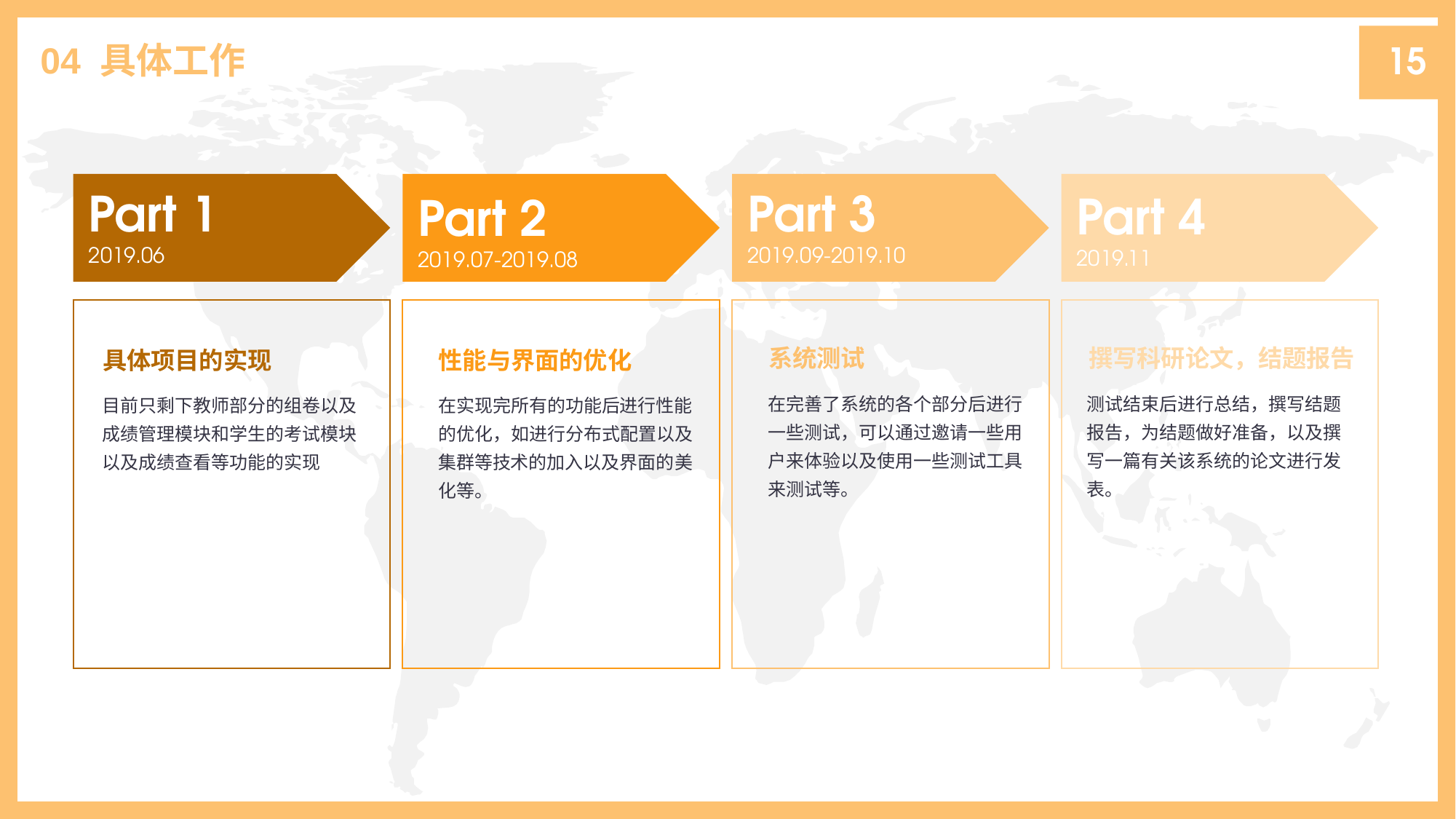

15
04 具体工作

Part 1
2019.06
Part 3
2019.09-2019.10
Part 4
2019.11
Part 2
2019.07-2019.08

系统测试
撰写科研论文，结题报告
具体项目的实现
性能与界面的优化
在完善了系统的各个部分后进行一些测试，可以通过邀请一些用户来体验以及使用一些测试工具来测试等。
测试结束后进行总结，撰写结题报告，为结题做好准备，以及撰写一篇有关该系统的论文进行发表。
目前只剩下教师部分的组卷以及成绩管理模块和学生的考试模块以及成绩查看等功能的实现
在实现完所有的功能后进行性能的优化，如进行分布式配置以及集群等技术的加入以及界面的美化等。